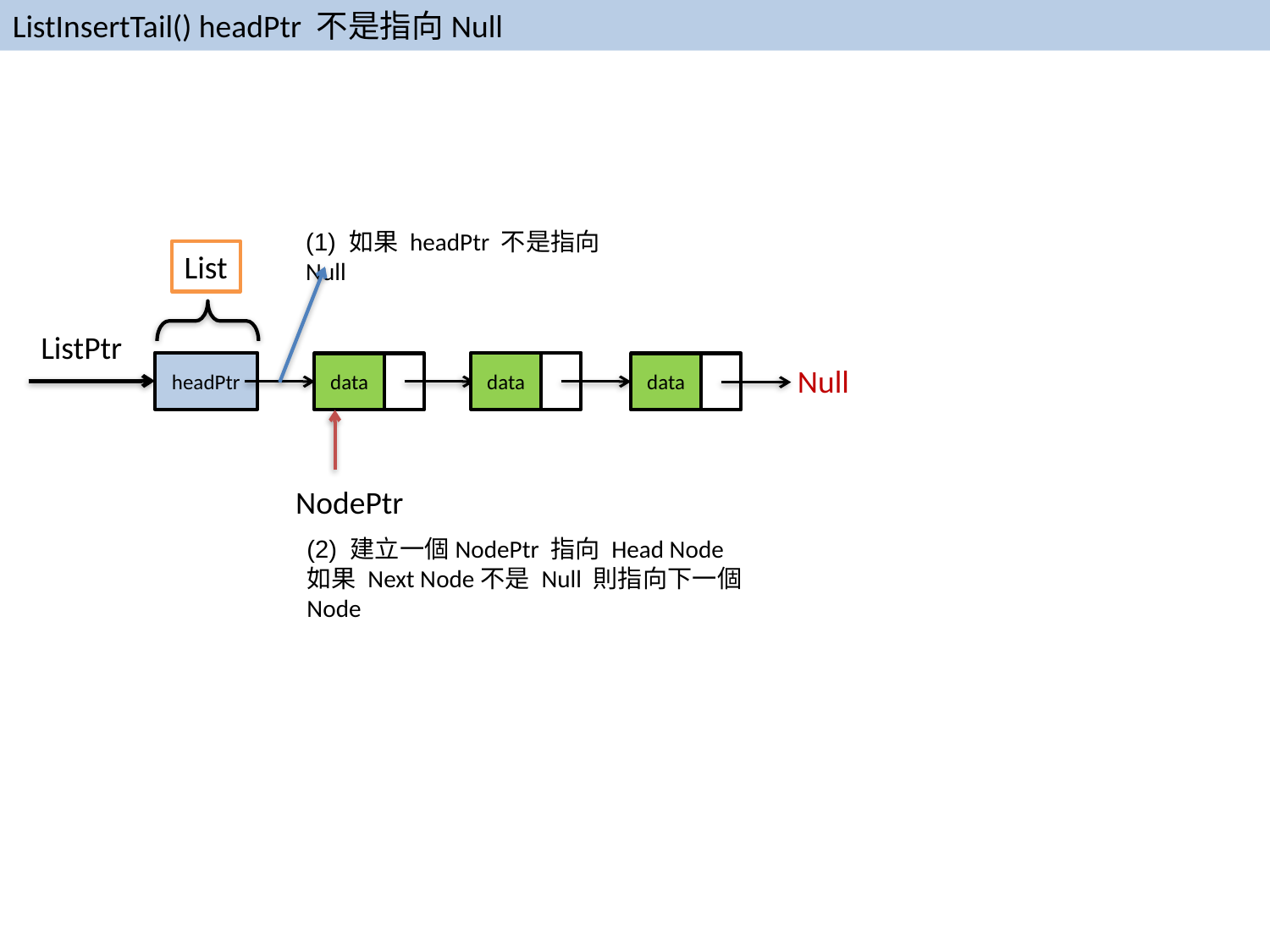

ListInsertTail() headPtr 不是指向Null
(1) 如果 headPtr 不是指向Null
List

ListPtr

data
headPtr

data

data
Null
NodePtr
(2) 建立一個NodePtr 指向 Head Node
如果 Next Node不是 Null 則指向下一個 Node